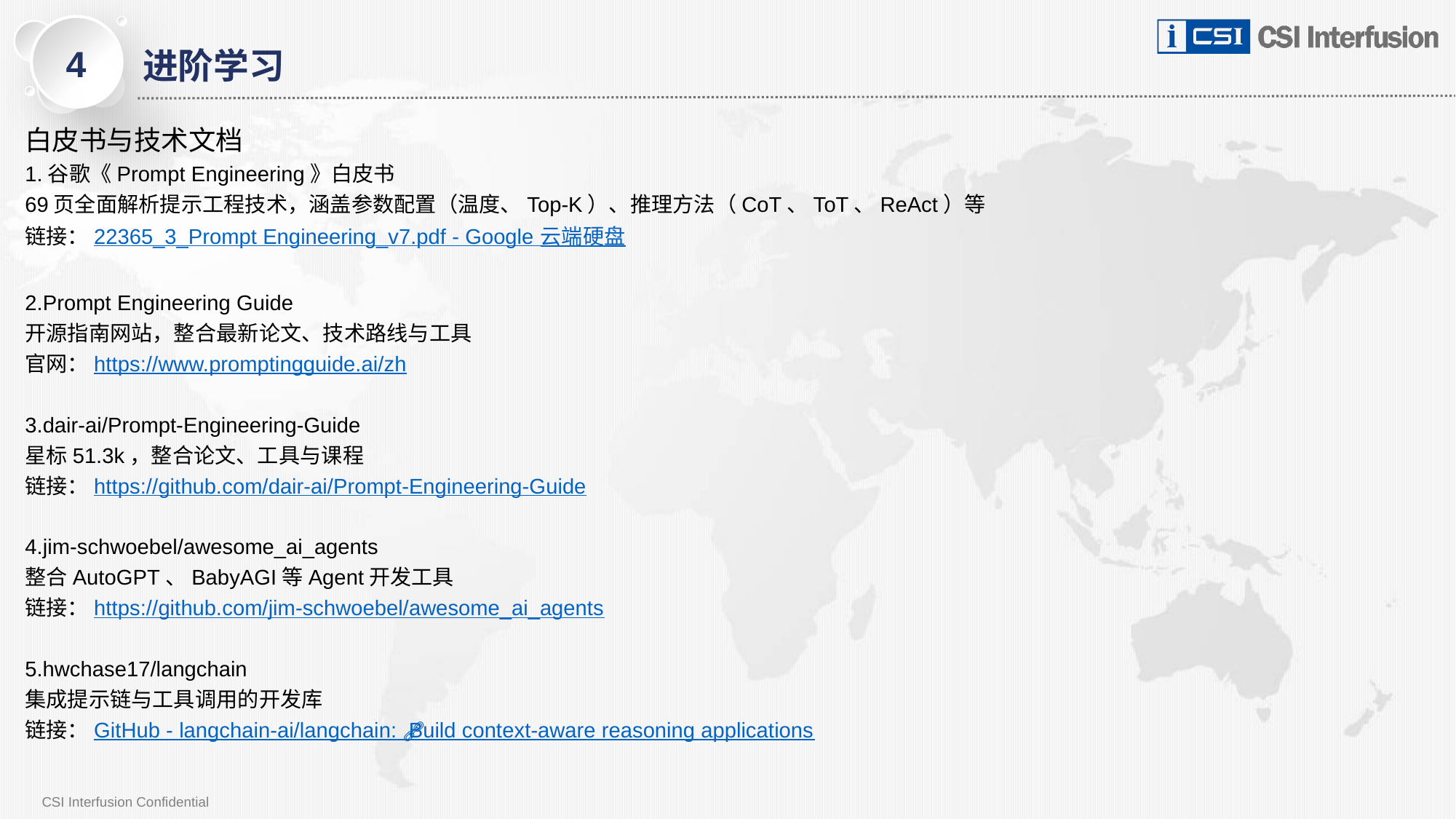

4

进阶学习​
白皮书与技术文档
1.谷歌《Prompt Engineering》白皮书
69页全面解析提示工程技术，涵盖参数配置（温度、Top-K）、推理方法（CoT、ToT、ReAct）等
链接：22365_3_Prompt Engineering_v7.pdf - Google 云端硬盘

2.​​Prompt Engineering Guide
开源指南网站，整合最新论文、技术路线与工具
官网：https://www.promptingguide.ai/zh

3.​​dair-ai/Prompt-Engineering-Guide
星标51.3k，整合论文、工具与课程
链接：https://github.com/dair-ai/Prompt-Engineering-Guide

4.​​jim-schwoebel/awesome_ai_agents
整合AutoGPT、BabyAGI等Agent开发工具
链接：https://github.com/jim-schwoebel/awesome_ai_agents

5.hwchase17/langchain
集成提示链与工具调用的开发库
链接：GitHub - langchain-ai/langchain: 🦜🔗 Build context-aware reasoning applications